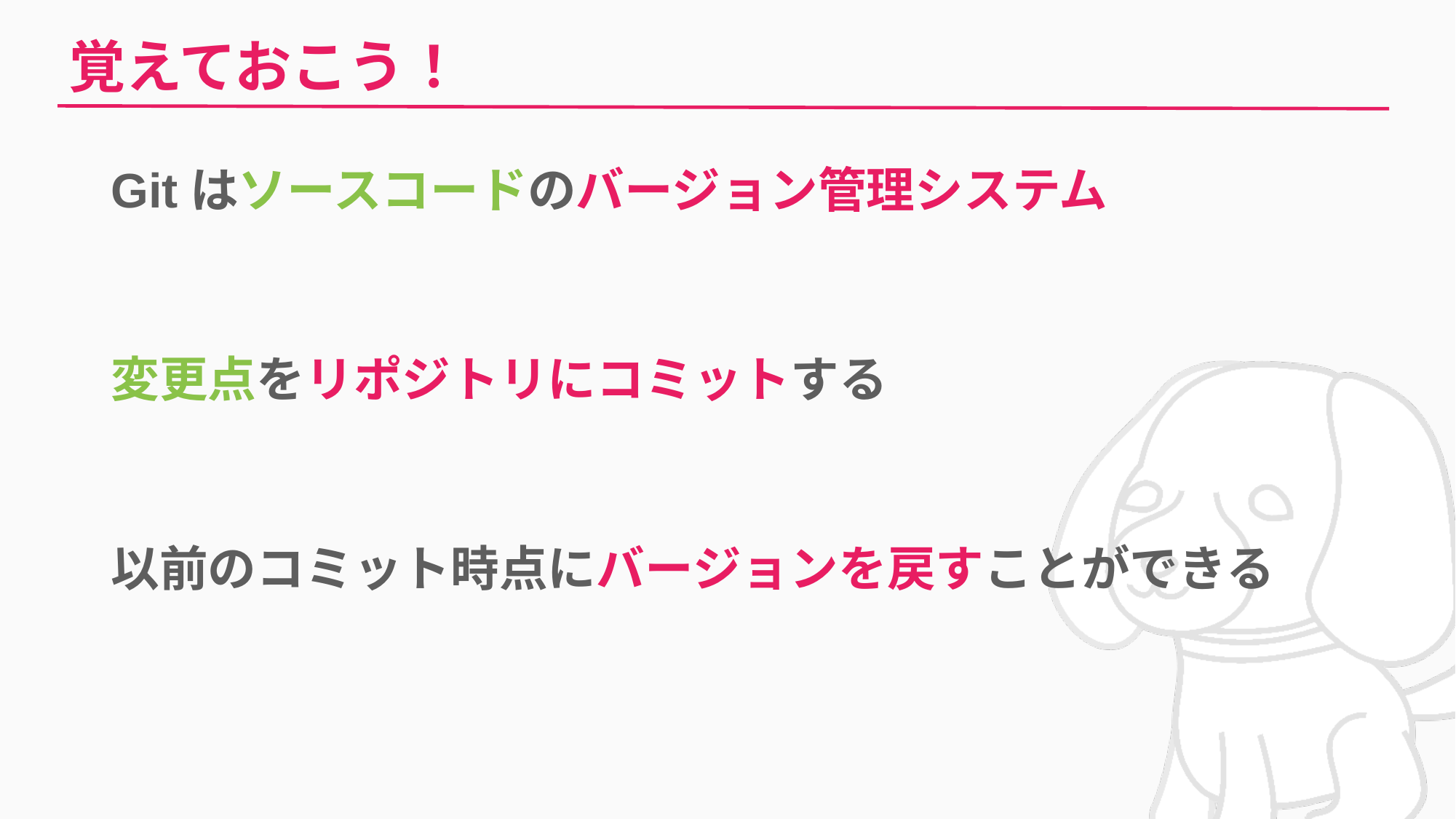

# 覚えておこう！
Gitはソースコードのバージョン管理システム

変更点をリポジトリにコミットする

以前のコミット時点にバージョンを戻すことができる